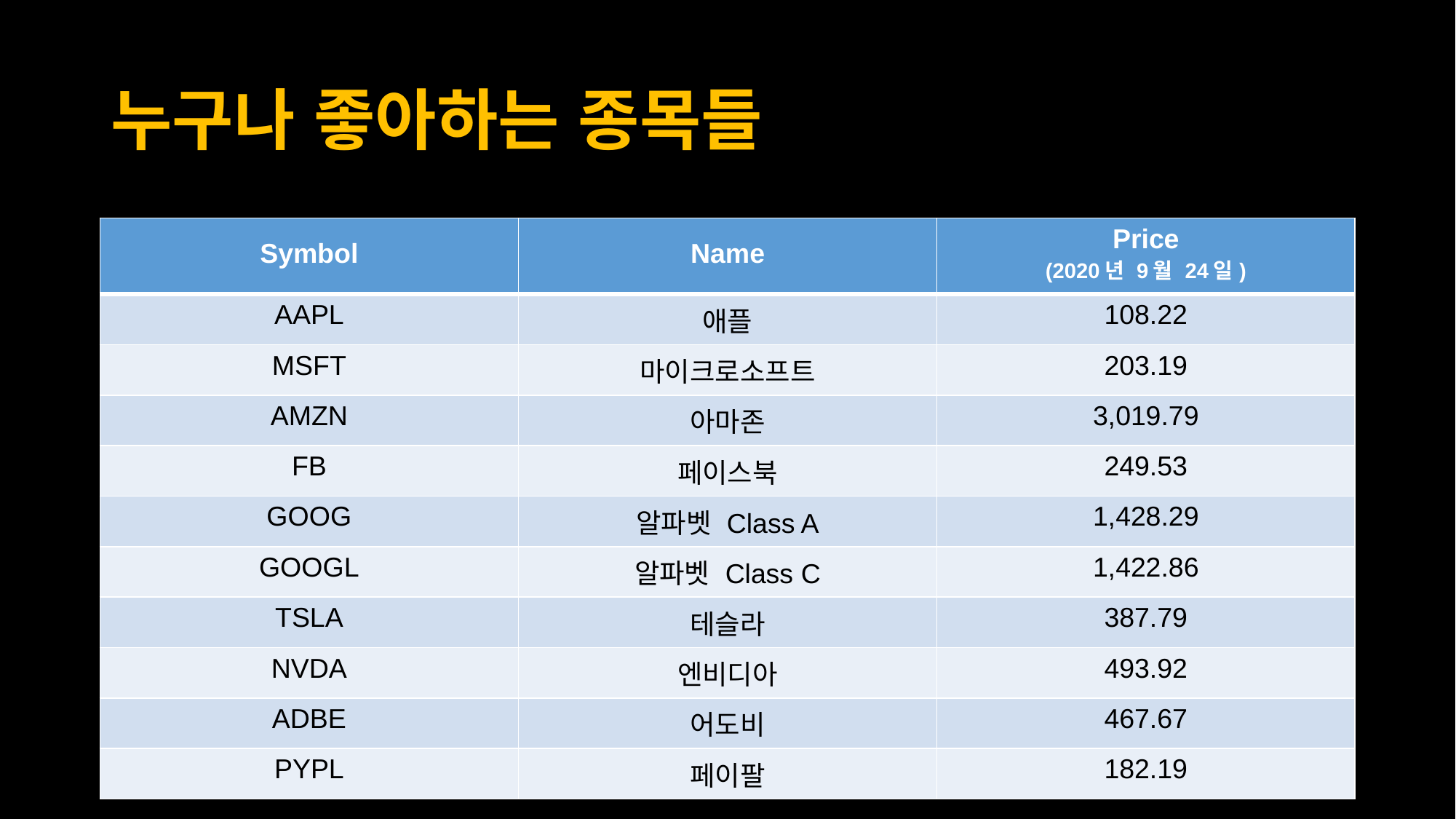

# 누구나 좋아하는 종목들
| Symbol | Name | Price (2020년 9월 24일) |
| --- | --- | --- |
| AAPL | 애플 | 108.22 |
| MSFT | 마이크로소프트 | 203.19 |
| AMZN | 아마존 | 3,019.79 |
| FB | 페이스북 | 249.53 |
| GOOG | 알파벳 Class A | 1,428.29 |
| GOOGL | 알파벳 Class C | 1,422.86 |
| TSLA | 테슬라 | 387.79 |
| NVDA | 엔비디아 | 493.92 |
| ADBE | 어도비 | 467.67 |
| PYPL | 페이팔 | 182.19 |